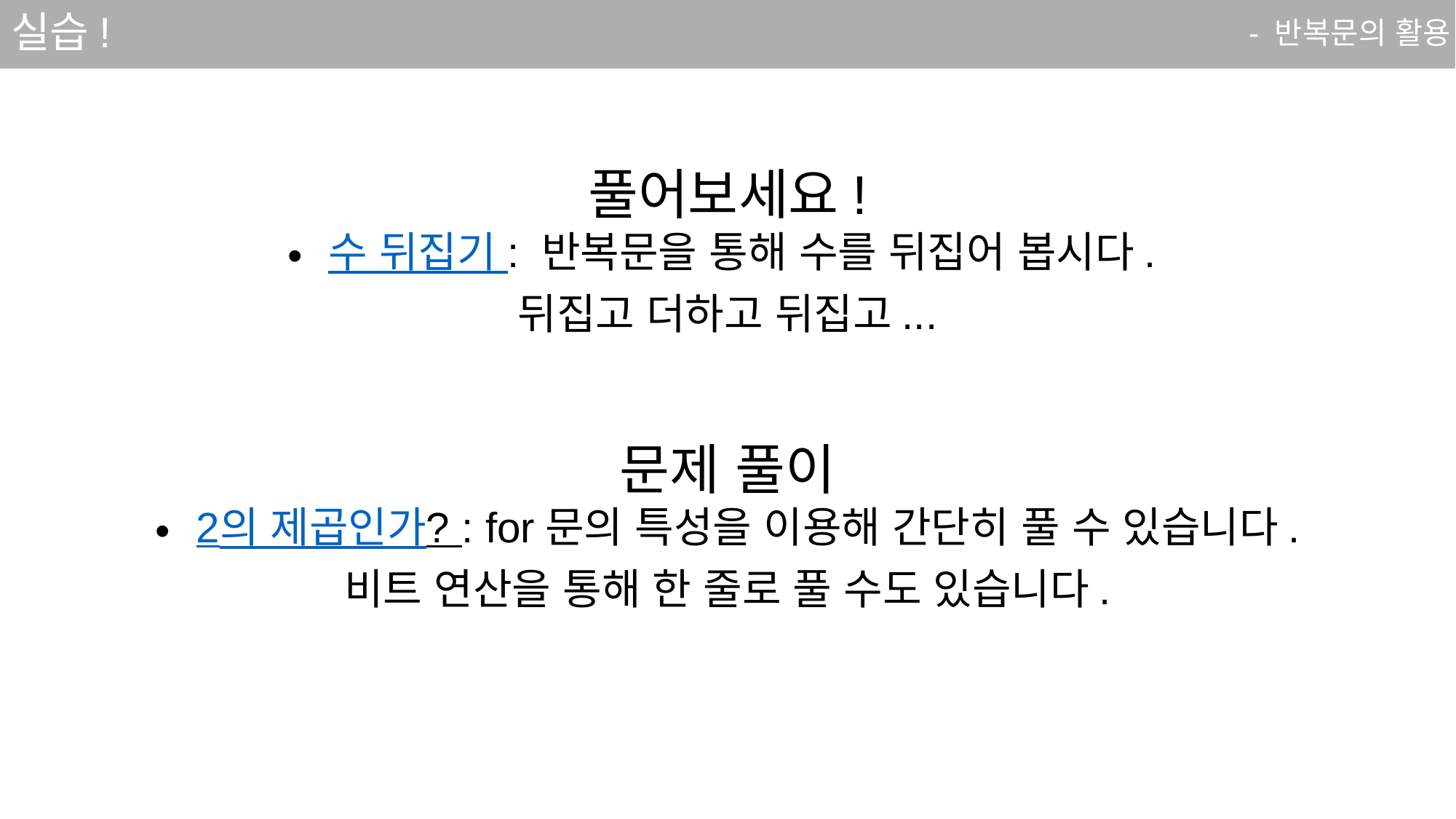

# 실습!
- 반복문의 활용
풀어보세요!
수 뒤집기 : 반복문을 통해 수를 뒤집어 봅시다.
뒤집고 더하고 뒤집고...
문제 풀이
2의 제곱인가? : for문의 특성을 이용해 간단히 풀 수 있습니다.
비트 연산을 통해 한 줄로 풀 수도 있습니다.